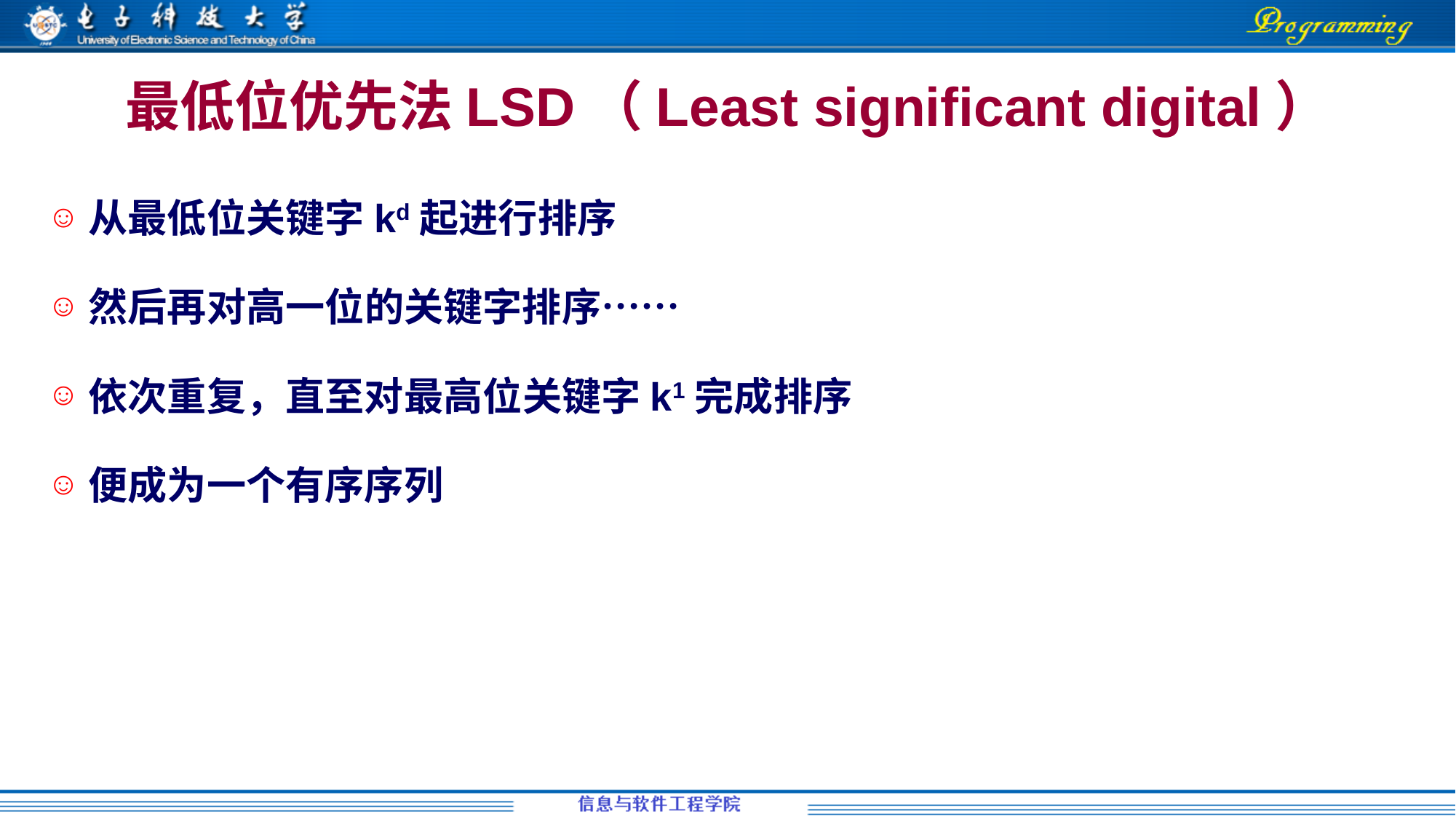

# 最低位优先法LSD（Least significant digital）
从最低位关键字kd起进行排序
然后再对高一位的关键字排序……
依次重复，直至对最高位关键字k1完成排序
便成为一个有序序列